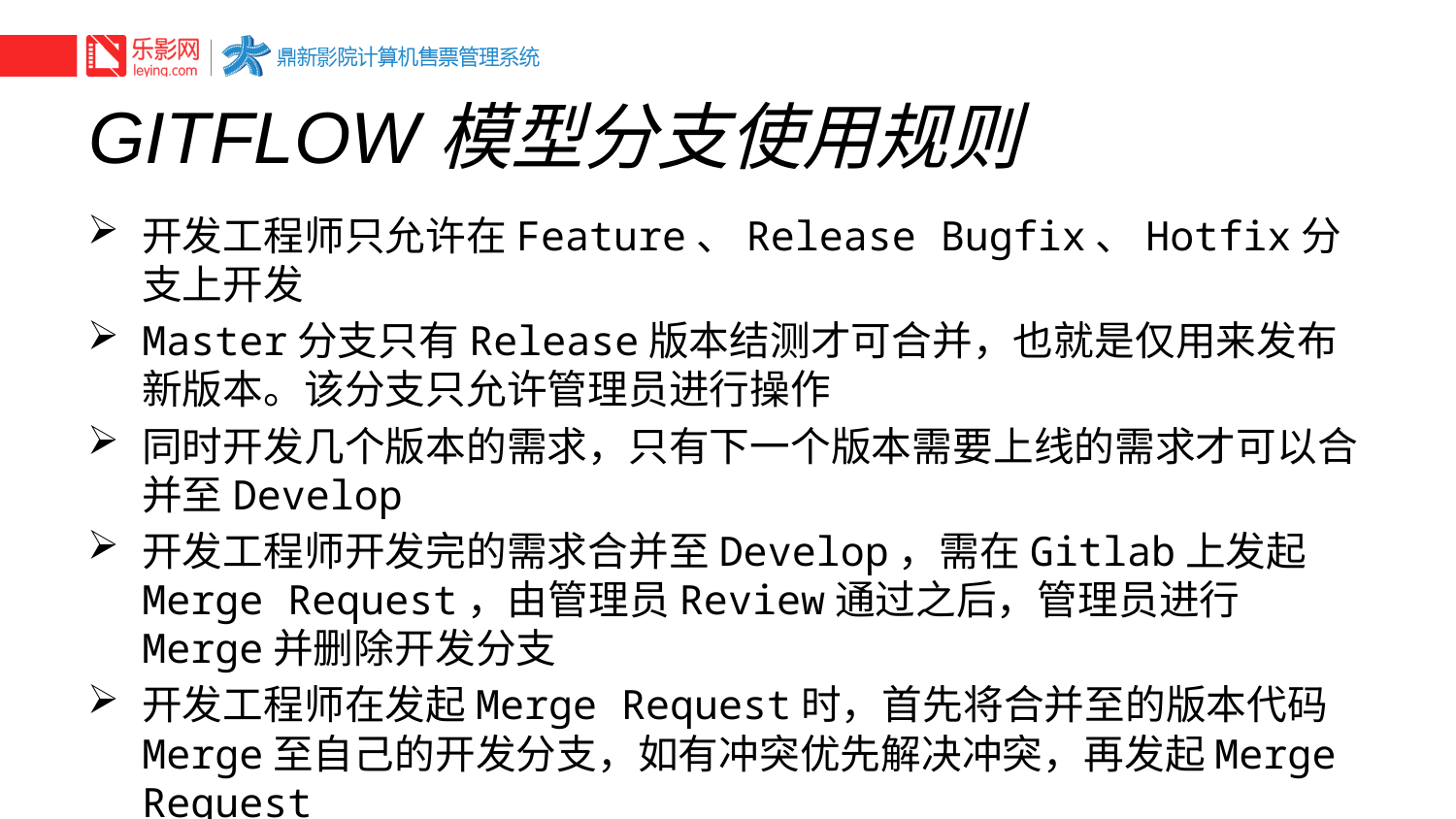

# GITFLOW模型分支使用规则
开发工程师只允许在Feature、Release Bugfix、Hotfix分支上开发
Master分支只有Release版本结测才可合并，也就是仅用来发布新版本。该分支只允许管理员进行操作
同时开发几个版本的需求，只有下一个版本需要上线的需求才可以合并至Develop
开发工程师开发完的需求合并至Develop，需在Gitlab上发起Merge Request，由管理员Review通过之后，管理员进行Merge并删除开发分支
开发工程师在发起Merge Request时，首先将合并至的版本代码Merge至自己的开发分支，如有冲突优先解决冲突，再发起Merge Request